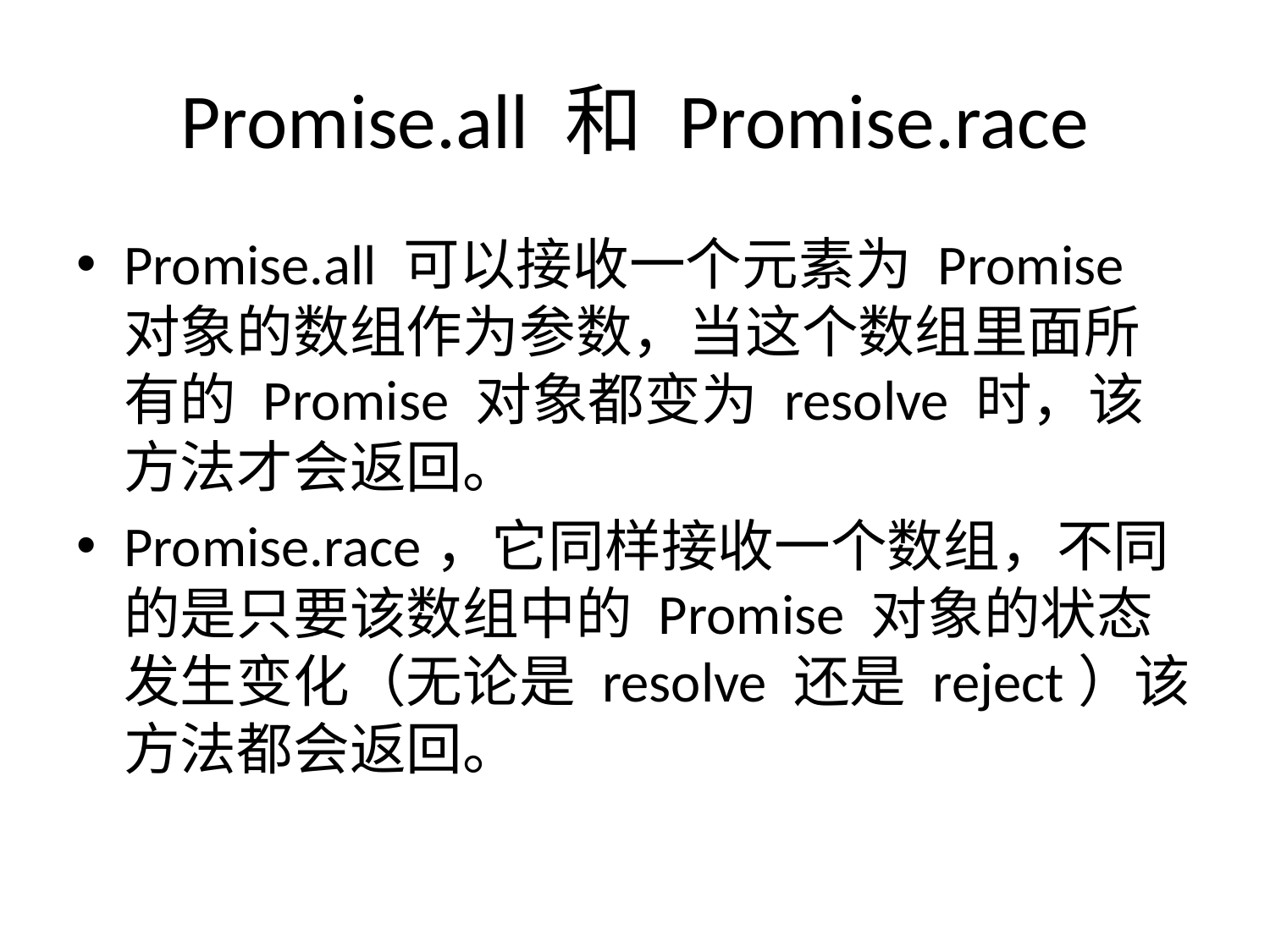

# Promise.all 和 Promise.race
Promise.all 可以接收一个元素为 Promise 对象的数组作为参数，当这个数组里面所有的 Promise 对象都变为 resolve 时，该方法才会返回。
Promise.race，它同样接收一个数组，不同的是只要该数组中的 Promise 对象的状态发生变化（无论是 resolve 还是 reject）该方法都会返回。